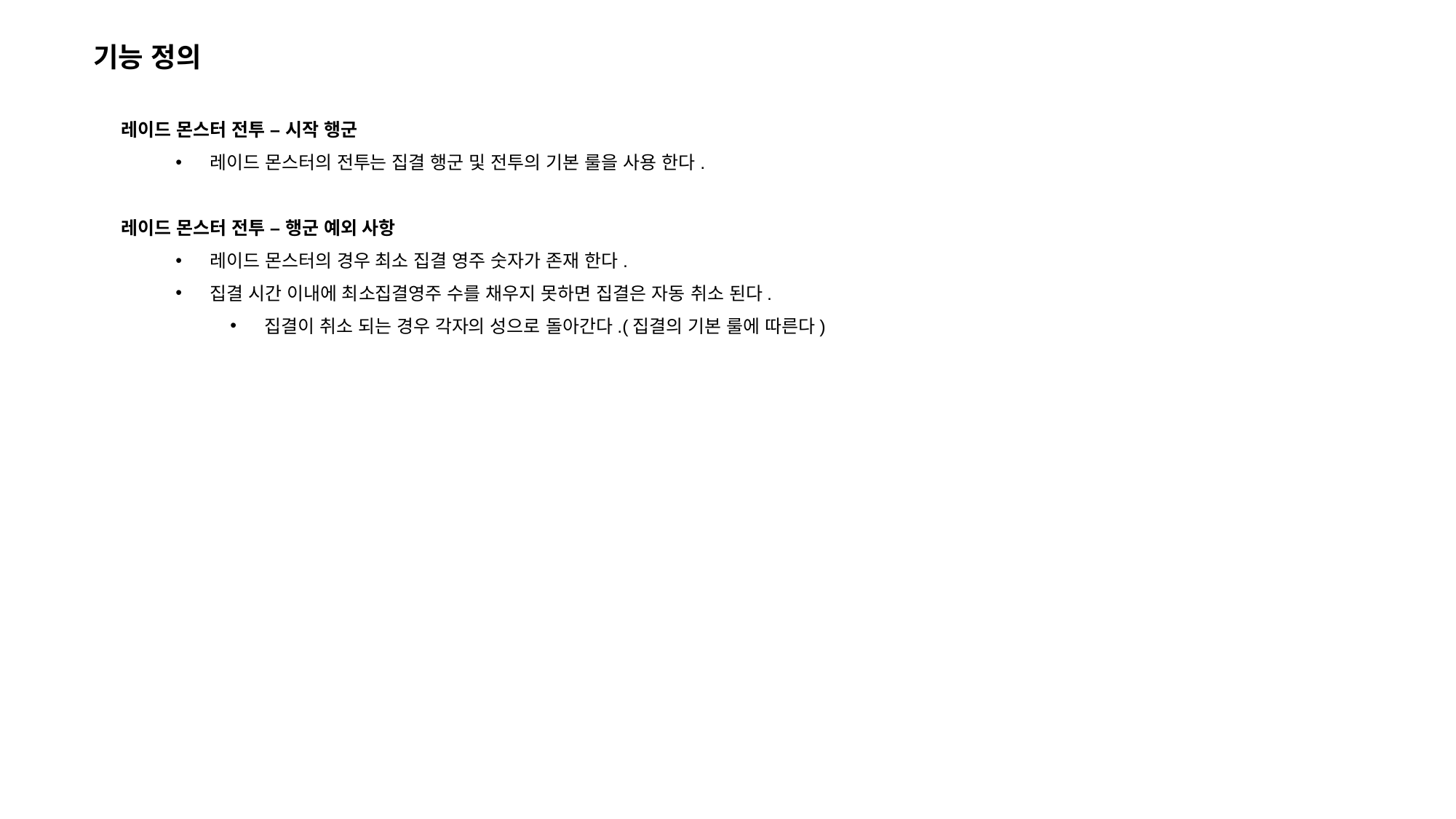

기능 정의
레이드 몬스터 전투 – 시작 행군
레이드 몬스터의 전투는 집결 행군 및 전투의 기본 룰을 사용 한다.

레이드 몬스터 전투 – 행군 예외 사항
레이드 몬스터의 경우 최소 집결 영주 숫자가 존재 한다.
집결 시간 이내에 최소집결영주 수를 채우지 못하면 집결은 자동 취소 된다.
집결이 취소 되는 경우 각자의 성으로 돌아간다.(집결의 기본 룰에 따른다)